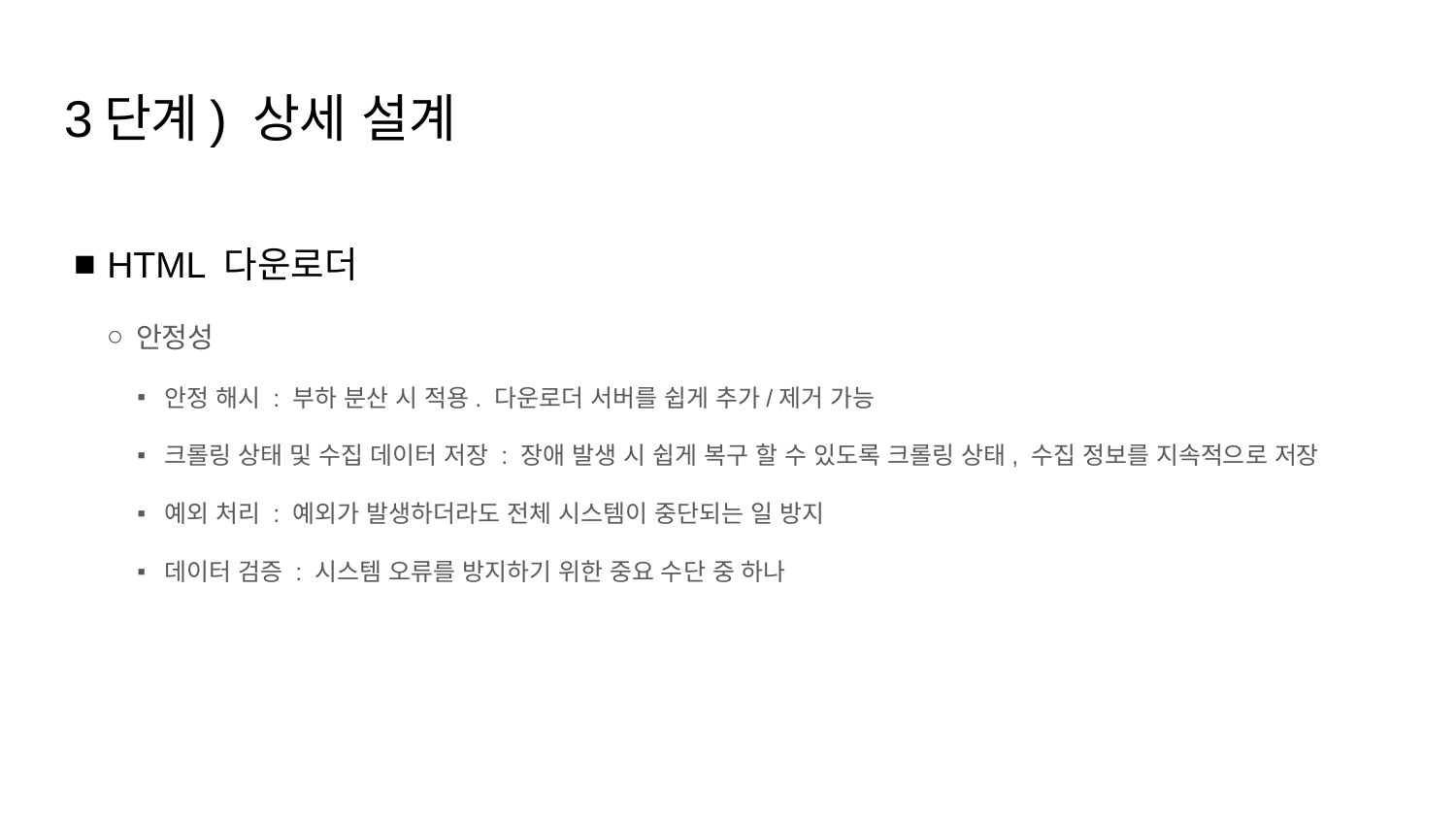

# 3단계) 상세 설계
HTML 다운로더
안정성
안정 해시 : 부하 분산 시 적용. 다운로더 서버를 쉽게 추가/제거 가능
크롤링 상태 및 수집 데이터 저장 : 장애 발생 시 쉽게 복구 할 수 있도록 크롤링 상태, 수집 정보를 지속적으로 저장
예외 처리 : 예외가 발생하더라도 전체 시스템이 중단되는 일 방지
데이터 검증 : 시스템 오류를 방지하기 위한 중요 수단 중 하나